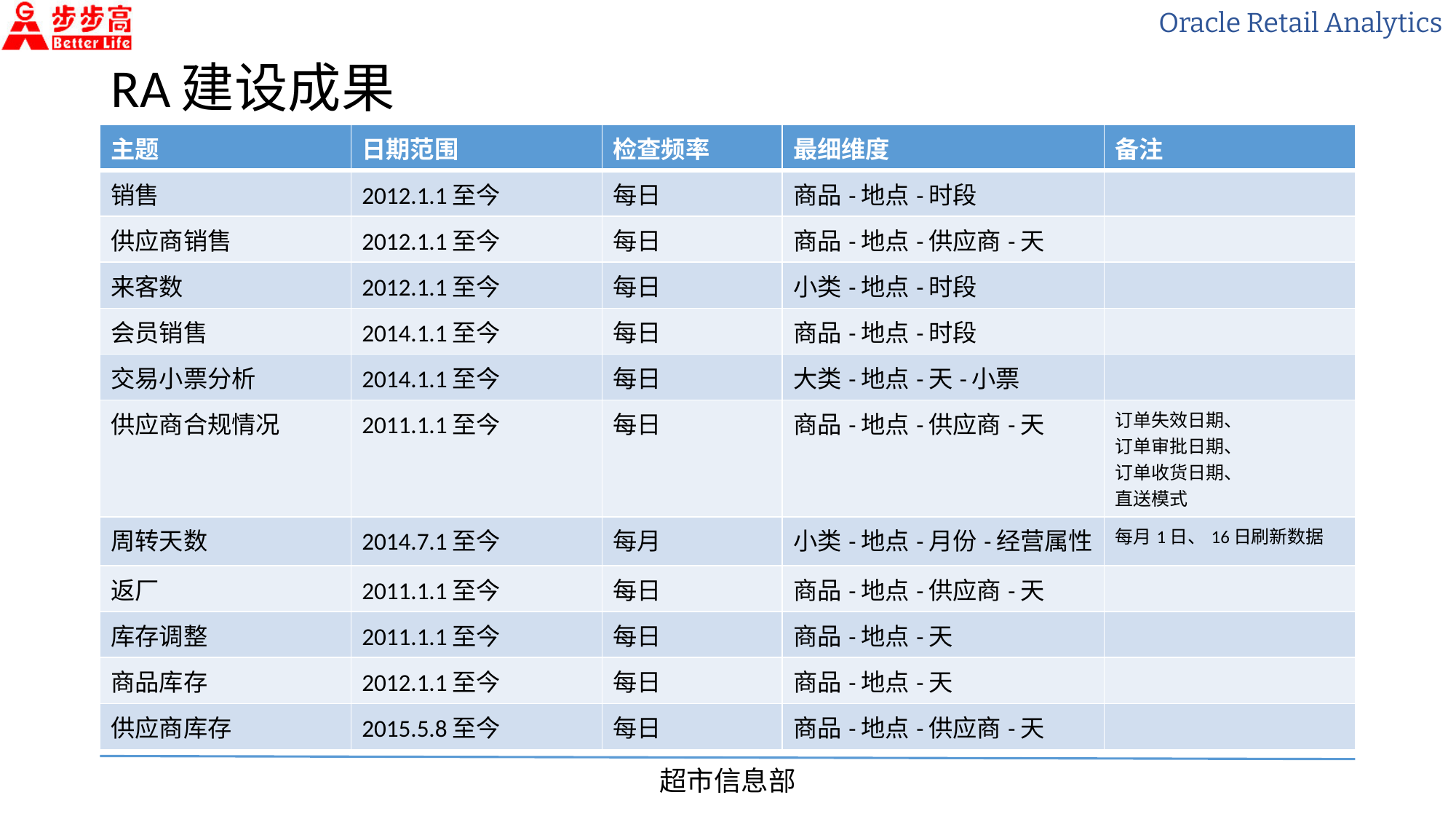

# RA建设成果
| 主题 | 日期范围 | 检查频率 | 最细维度 | 备注 |
| --- | --- | --- | --- | --- |
| 销售 | 2012.1.1至今 | 每日 | 商品-地点-时段 |  |
| 供应商销售 | 2012.1.1至今 | 每日 | 商品-地点-供应商-天 |  |
| 来客数 | 2012.1.1至今 | 每日 | 小类-地点-时段 |  |
| 会员销售 | 2014.1.1至今 | 每日 | 商品-地点-时段 |  |
| 交易小票分析 | 2014.1.1至今 | 每日 | 大类-地点-天-小票 |  |
| 供应商合规情况 | 2011.1.1至今 | 每日 | 商品-地点-供应商-天 | 订单失效日期、 订单审批日期、 订单收货日期、 直送模式 |
| 周转天数 | 2014.7.1至今 | 每月 | 小类-地点-月份-经营属性 | 每月1日、16日刷新数据 |
| 返厂 | 2011.1.1至今 | 每日 | 商品-地点-供应商-天 |  |
| 库存调整 | 2011.1.1至今 | 每日 | 商品-地点-天 |  |
| 商品库存 | 2012.1.1至今 | 每日 | 商品-地点-天 |  |
| 供应商库存 | 2015.5.8至今 | 每日 | 商品-地点-供应商-天 |  |